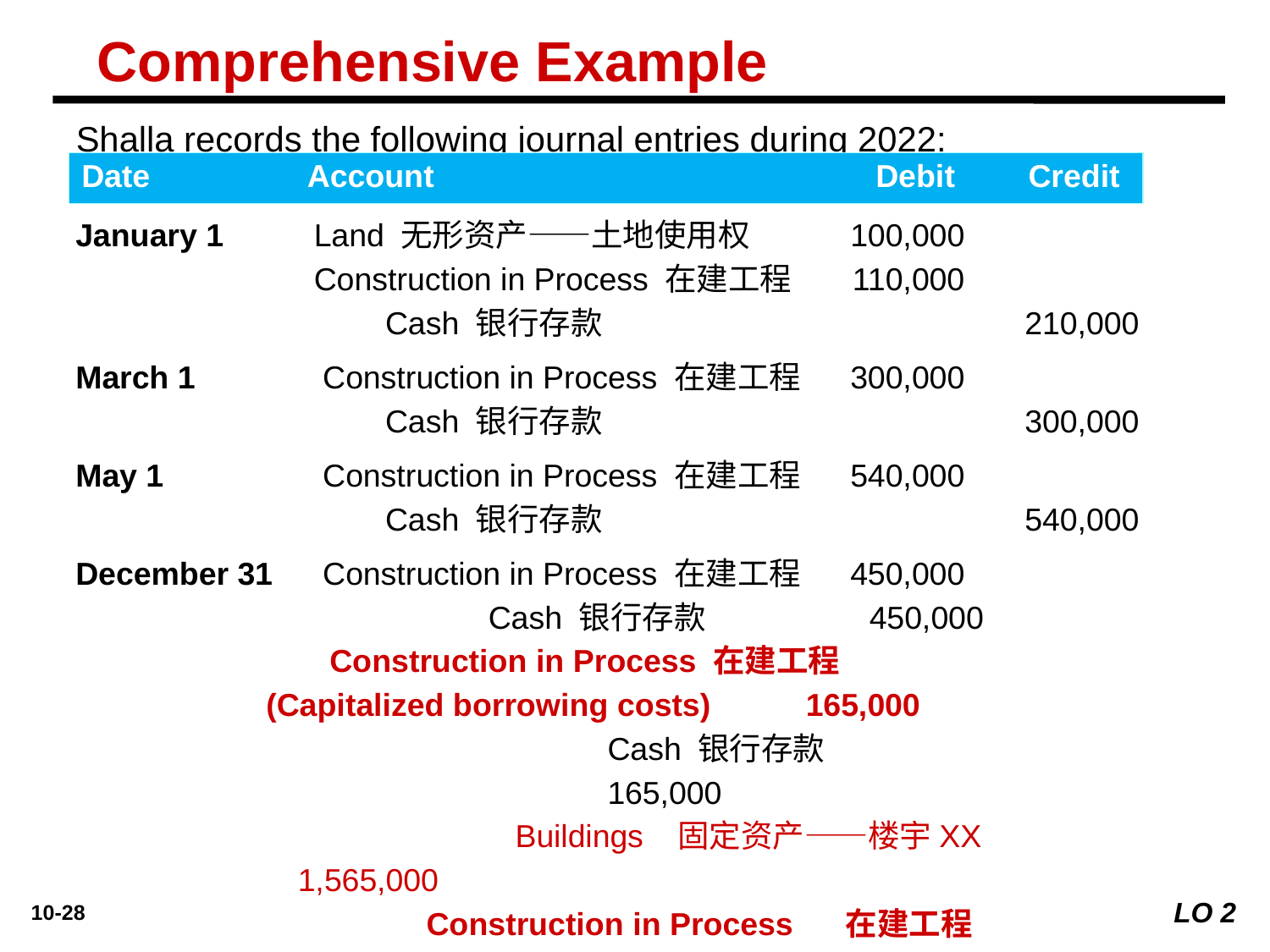

Comprehensive Example

Shalla records the following journal entries during 2022:
| Date | Account | Debit | Credit |
| --- | --- | --- | --- |
January 1	Land 无形资产——土地使用权	100,000
	Construction in Process 在建工程	110,000
		Cash 银行存款		210,000
March 1	 Construction in Process 在建工程	300,000
		Cash 银行存款		300,000
May 1	 Construction in Process 在建工程	540,000
		Cash 银行存款		540,000
December 31	 Construction in Process 在建工程	450,000
		Cash 银行存款		450,000
Construction in Process 在建工程
(Capitalized borrowing costs) 	165,000
		Cash 银行存款		165,000
                            Buildings   固定资产——楼宇XX      1,565,000
                  Construction in Process     在建工程                             1,565,000
LO 2